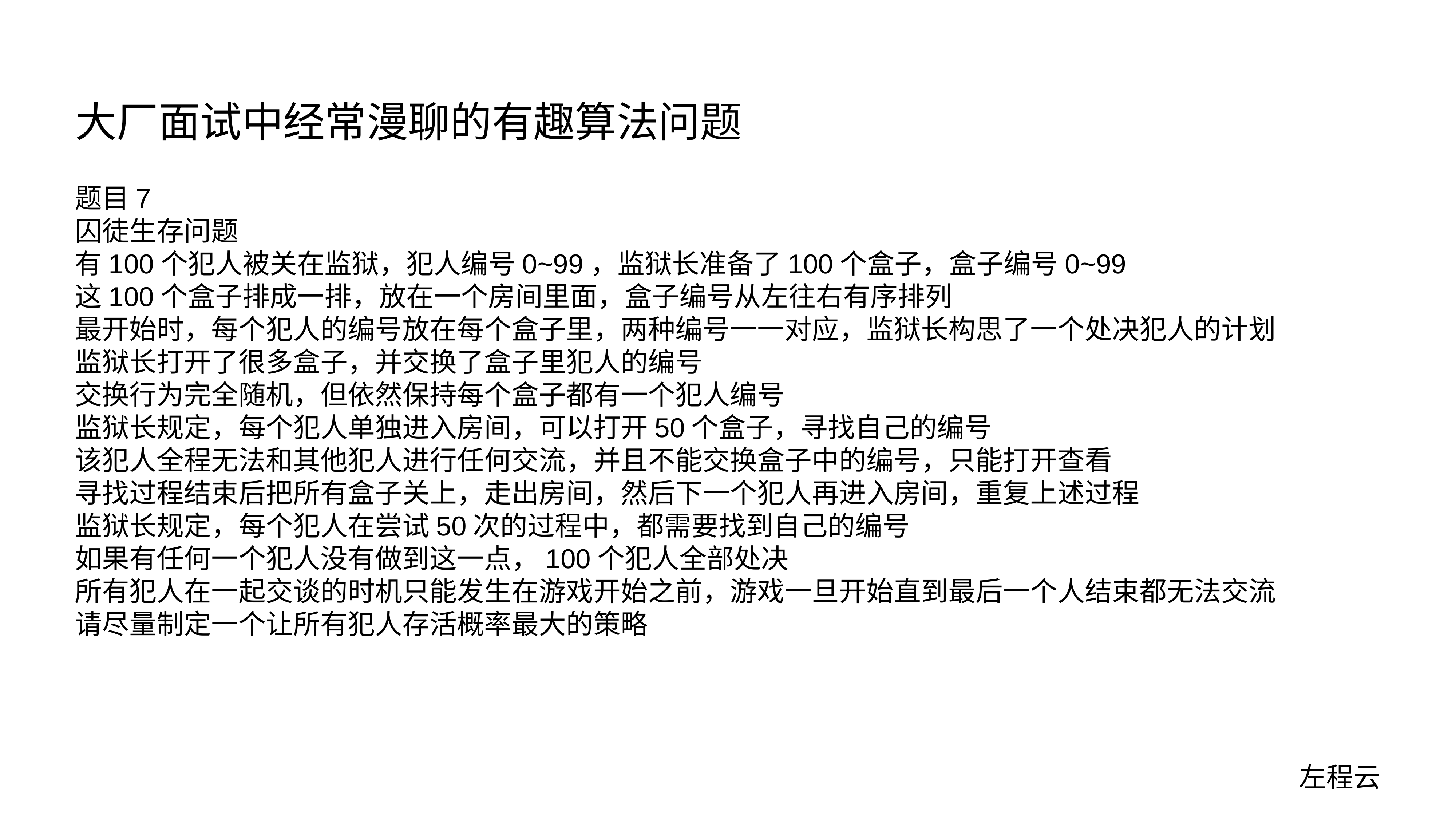

# 大厂面试中经常漫聊的有趣算法问题
题目7
囚徒生存问题
有100个犯人被关在监狱，犯人编号0~99，监狱长准备了100个盒子，盒子编号0~99
这100个盒子排成一排，放在一个房间里面，盒子编号从左往右有序排列
最开始时，每个犯人的编号放在每个盒子里，两种编号一一对应，监狱长构思了一个处决犯人的计划
监狱长打开了很多盒子，并交换了盒子里犯人的编号
交换行为完全随机，但依然保持每个盒子都有一个犯人编号
监狱长规定，每个犯人单独进入房间，可以打开50个盒子，寻找自己的编号
该犯人全程无法和其他犯人进行任何交流，并且不能交换盒子中的编号，只能打开查看
寻找过程结束后把所有盒子关上，走出房间，然后下一个犯人再进入房间，重复上述过程
监狱长规定，每个犯人在尝试50次的过程中，都需要找到自己的编号
如果有任何一个犯人没有做到这一点，100个犯人全部处决
所有犯人在一起交谈的时机只能发生在游戏开始之前，游戏一旦开始直到最后一个人结束都无法交流
请尽量制定一个让所有犯人存活概率最大的策略
左程云